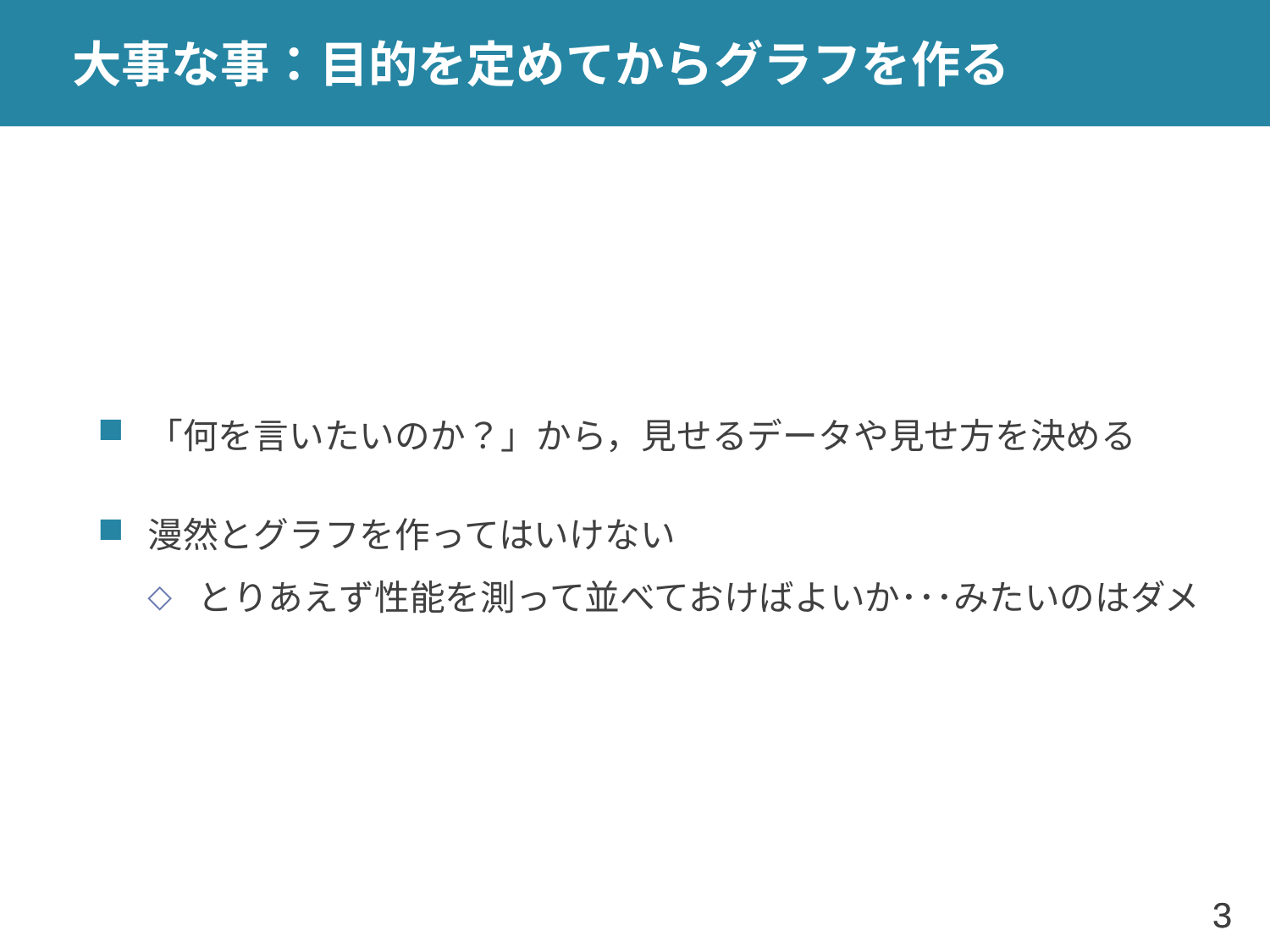

# 大事な事：目的を定めてからグラフを作る
「何を言いたいのか？」から，見せるデータや見せ方を決める
漫然とグラフを作ってはいけない
とりあえず性能を測って並べておけばよいか･･･みたいのはダメ